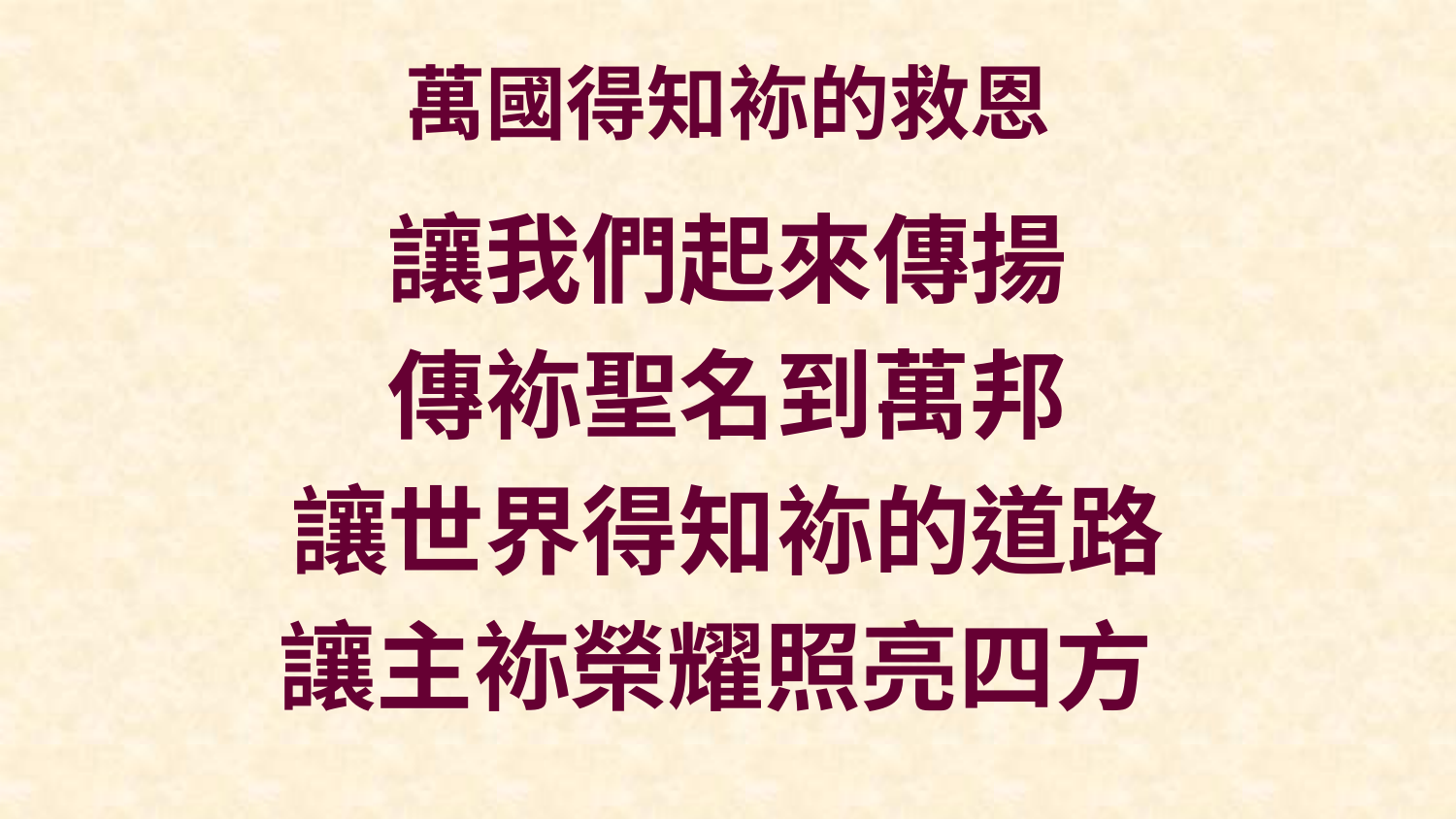

# 萬國得知袮的救恩
讓我們起來傳揚
傳袮聖名到萬邦
讓世界得知袮的道路
讓主袮榮耀照亮四方﻿